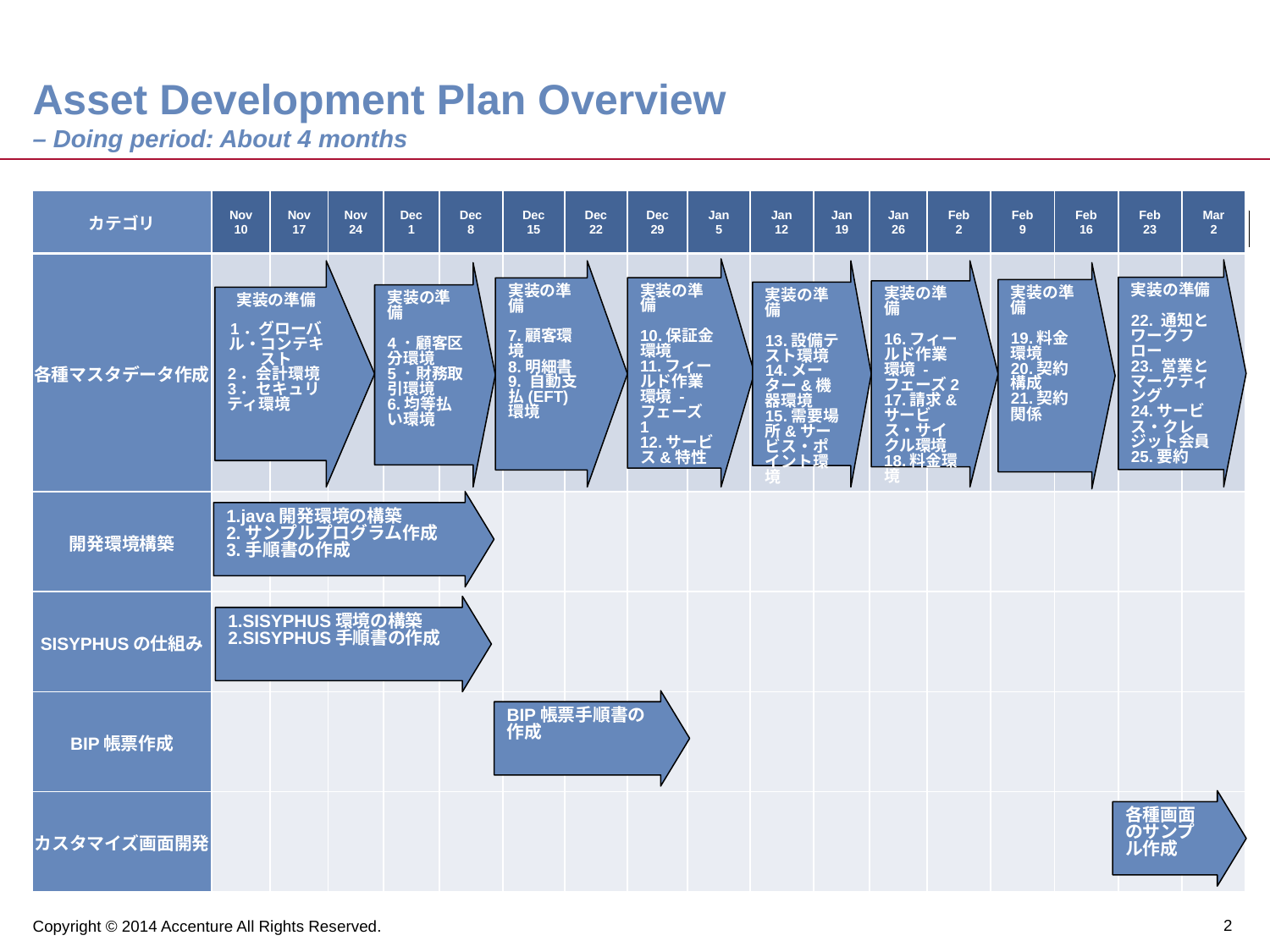

# Asset Development Plan Overview – Doing period: About 4 months
| カテゴリ | Nov 10 | Nov 17 | Nov 24 | Dec 1 | Dec 8 | Dec 15 | Dec 22 | Dec 29 | Jan 5 | Jan 12 | Jan 19 | Jan 26 | Feb 2 | Feb 9 | Feb 16 | Feb 23 | Mar 2 |
| --- | --- | --- | --- | --- | --- | --- | --- | --- | --- | --- | --- | --- | --- | --- | --- | --- | --- |
| 各種マスタデータ作成 |  |  |  |  |  |  |  |  |  |  |  |  |  |  |  |  |  |
| 開発環境構築 |  |  |  |  |  |  |  |  |  |  |  |  |  |  |  |  |  |
| SISYPHUSの仕組み |  |  |  |  |  |  |  |  |  |  |  |  |  |  |  |  |  |
| BIP帳票作成 |  |  |  |  |  |  |  |  |  |  |  |  |  |  |  |  |  |
| カスタマイズ画面開発 |  |  |  |  |  |  |  |  |  |  |  |  |  |  |  |  |  |
実装の準備

10.保証金環境
11.フィールド作業環境 - フェーズ1
12.サービス&特性

実装の準備

22. 通知とワークフロー
23. 営業とマーケティング
24.サービス・クレジット会員
25.要約
実装の準備

16.フィールド作業環境 - フェーズ2
17.請求&サービス・サイクル環境
18.料金環境
実装の準備

1．グローバル・コンテキスト
2．会計環境
3．セキュリティ環境

実装の準備

7.顧客環境
8.明細書
9. 自動支払(EFT)環境
実装の準備

13.設備テスト環境
14.メーター&機器環境
15.需要場所&サービス・ポイント環境
実装の準備

4．顧客区分環境
5．財務取引環境
6.均等払い環境
実装の準備

19.料金環境
20.契約構成
21.契約関係
1.java開発環境の構築
2.サンプルプログラム作成
3.手順書の作成
1.SISYPHUS環境の構築
2.SISYPHUS手順書の作成
BIP帳票手順書の作成
各種画面のサンプル作成
Copyright © 2014 Accenture All Rights Reserved.
2